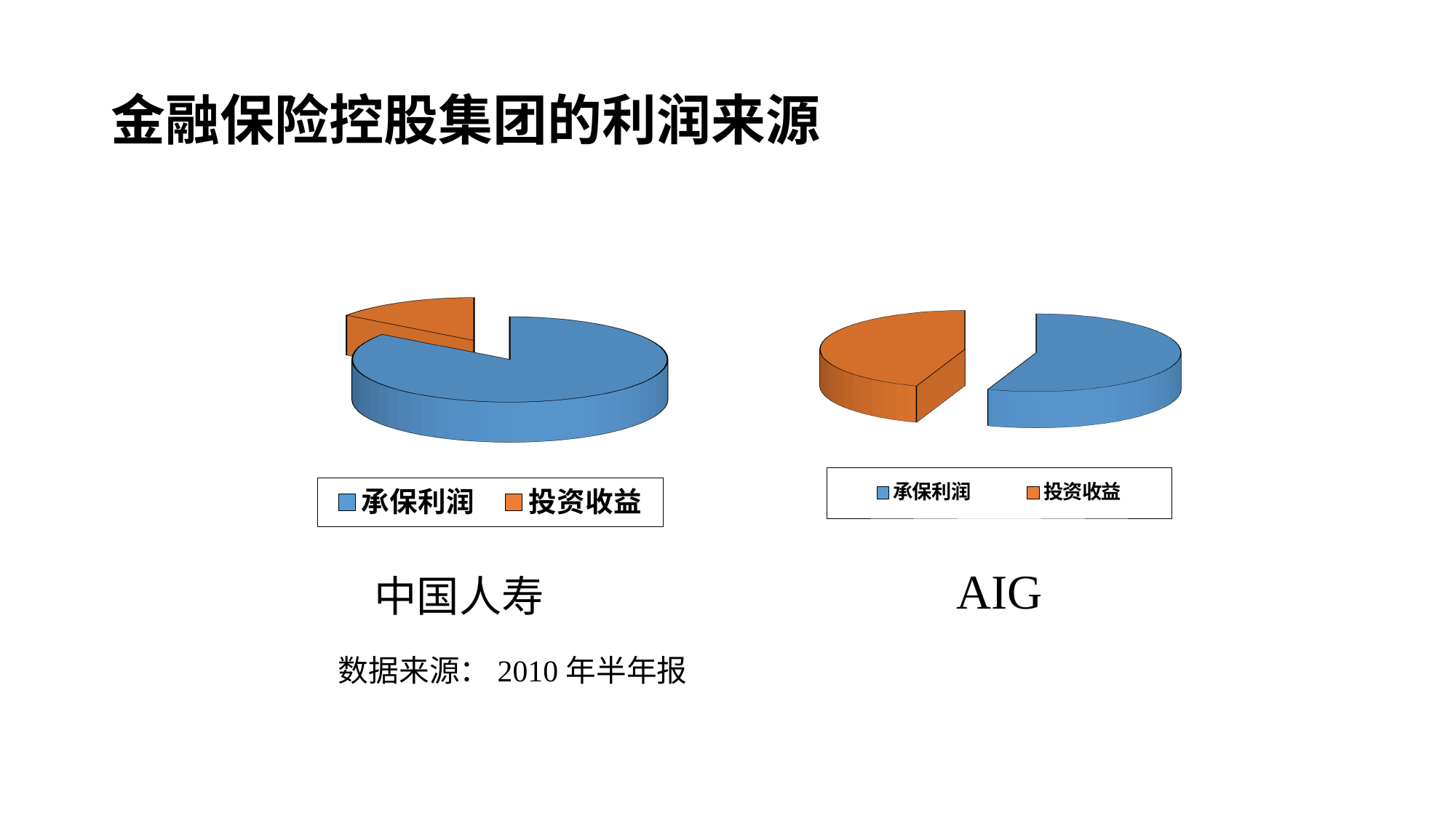

金融保险控股集团的利润来源

[unsupported chart]

[unsupported chart]

AIG
中国人寿
数据来源：2010年半年报